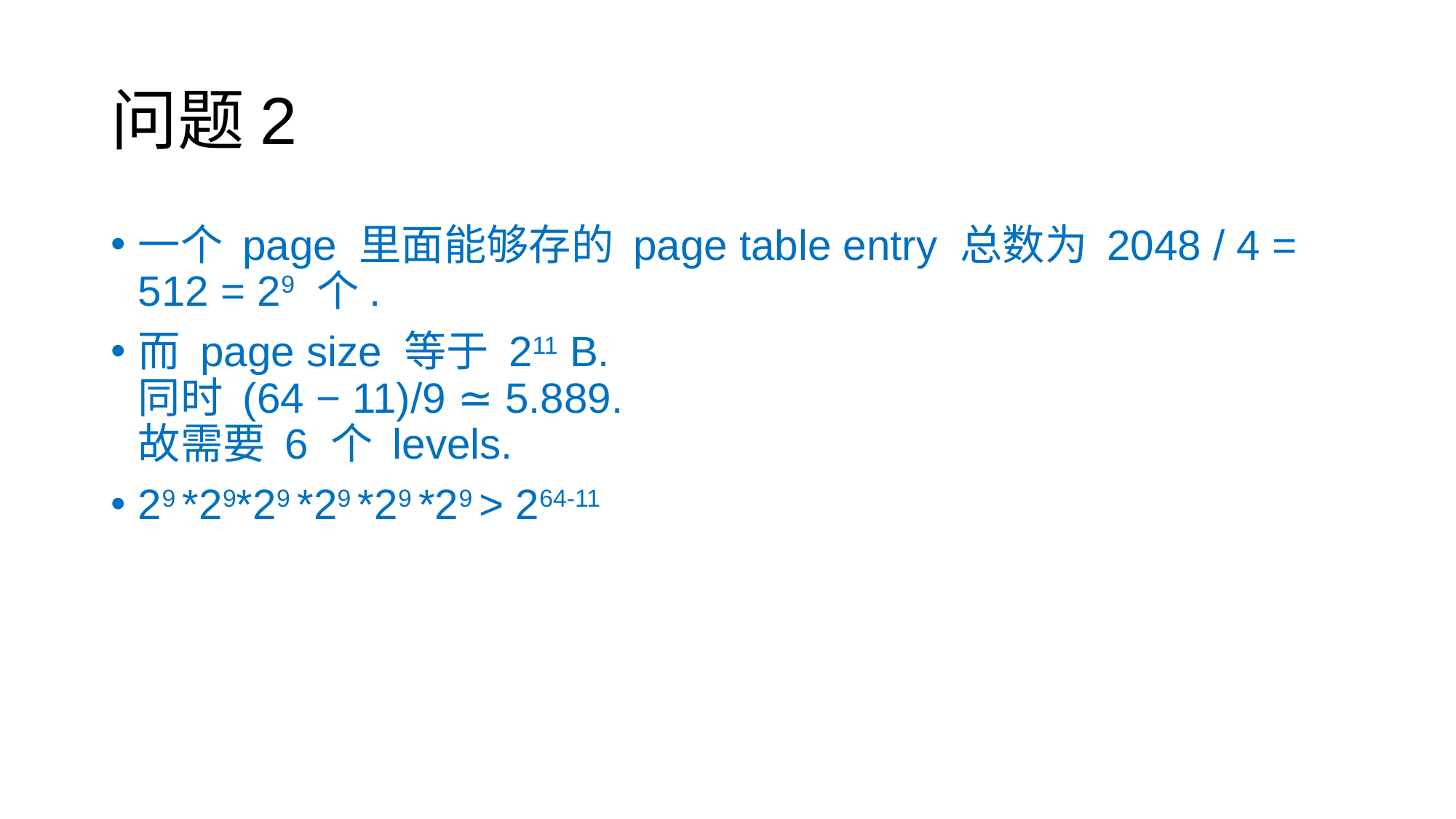

# 问题2
一个 page 里面能够存的 page table entry 总数为 2048 / 4 = 512 = 29 个.
而 page size 等于 211 B.
同时 (64 − 11)/9 ≃ 5.889.
故需要 6 个 levels.
29 *29*29 *29 *29 *29 > 264-11